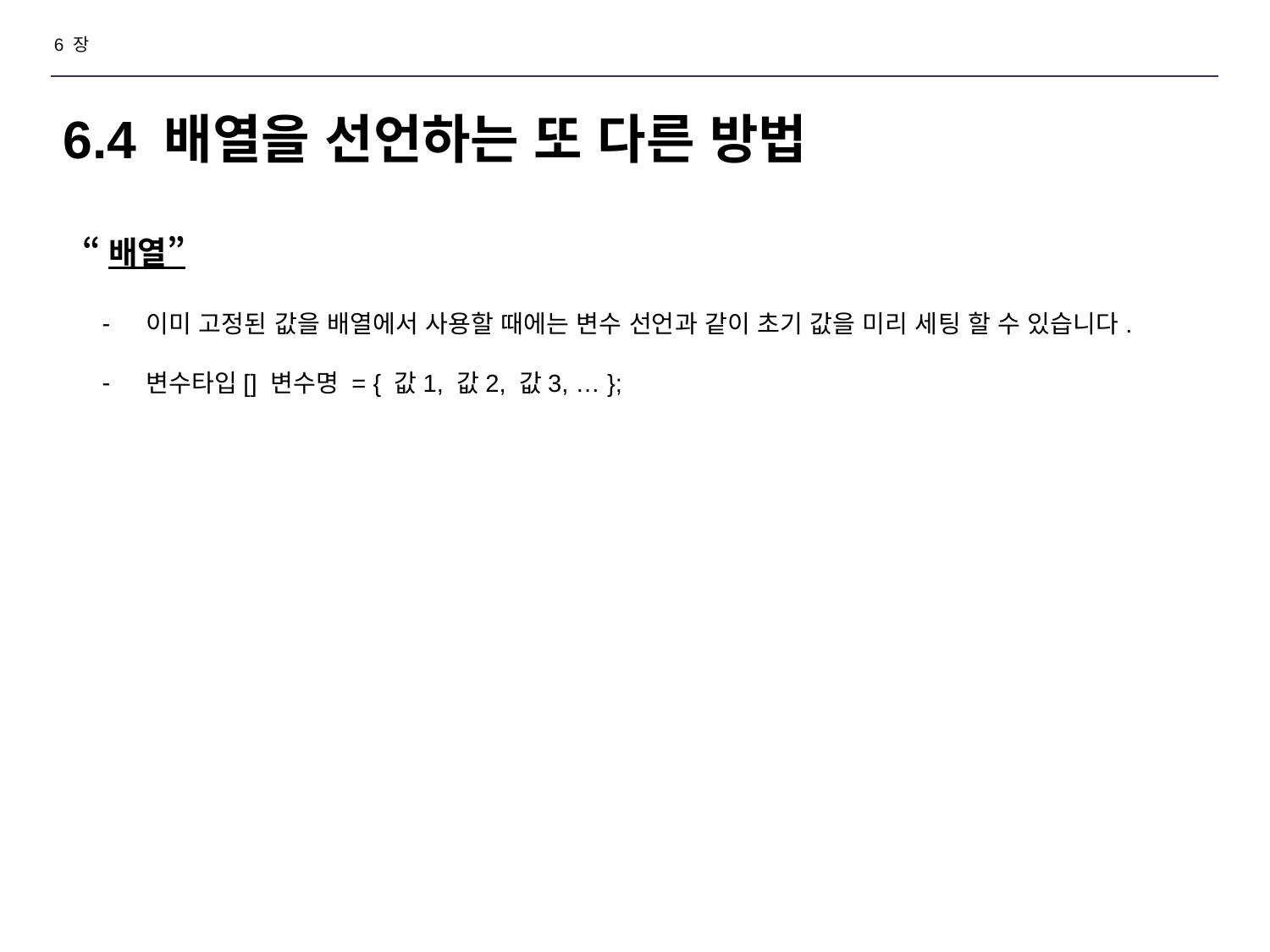

6 장
# 6.4 배열을 선언하는 또 다른 방법
“배열”

이미 고정된 값을 배열에서 사용할 때에는 변수 선언과 같이 초기 값을 미리 세팅 할 수 있습니다.

변수타입[] 변수명 = { 값1, 값2, 값3, … };